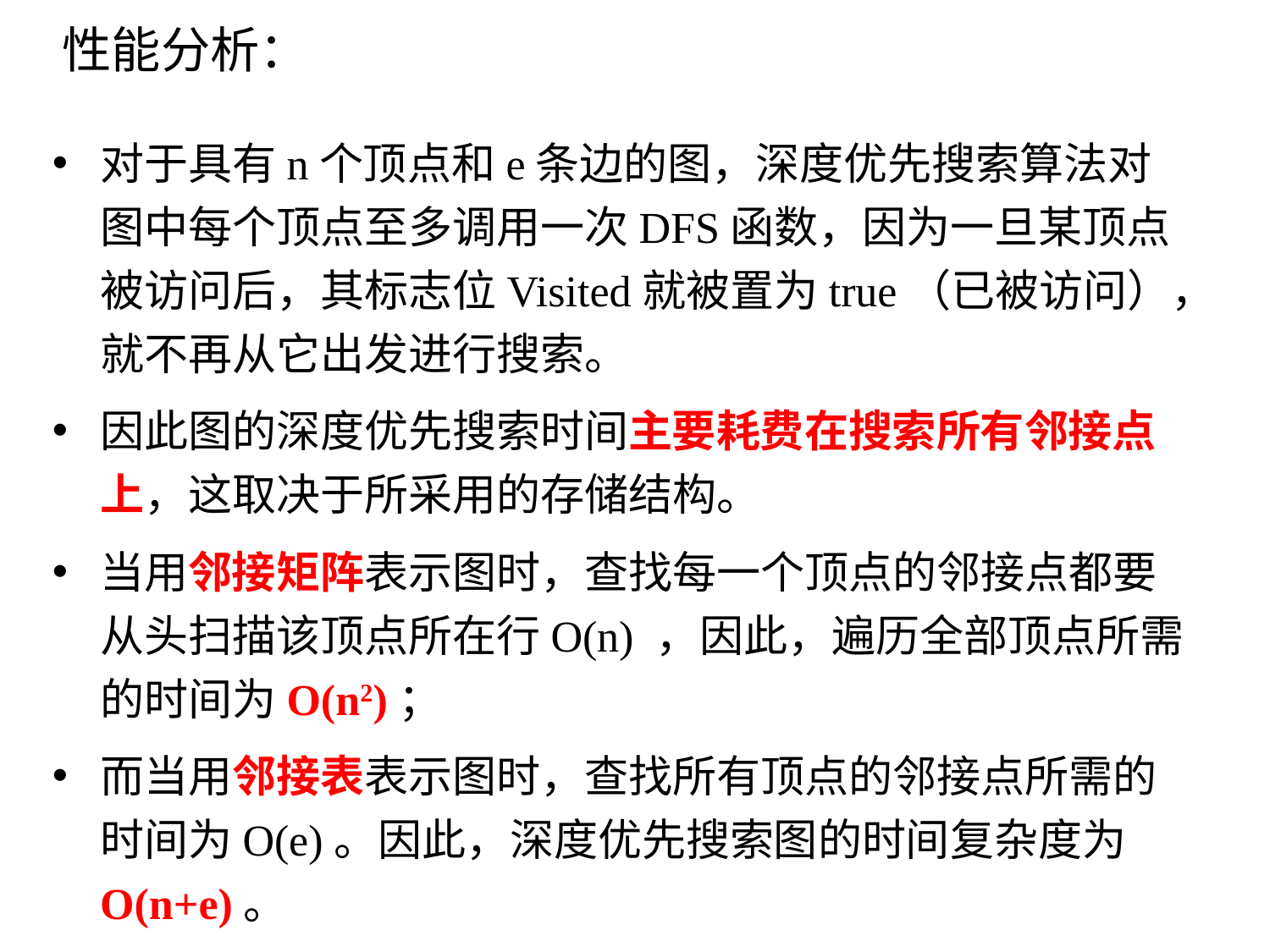

# 性能分析：
对于具有n个顶点和e条边的图，深度优先搜索算法对图中每个顶点至多调用一次DFS函数，因为一旦某顶点被访问后，其标志位Visited就被置为true（已被访问），就不再从它出发进行搜索。
因此图的深度优先搜索时间主要耗费在搜索所有邻接点上，这取决于所采用的存储结构。
当用邻接矩阵表示图时，查找每一个顶点的邻接点都要从头扫描该顶点所在行O(n) ，因此，遍历全部顶点所需的时间为O(n2)；
而当用邻接表表示图时，查找所有顶点的邻接点所需的时间为O(e)。因此，深度优先搜索图的时间复杂度为O(n+e)。